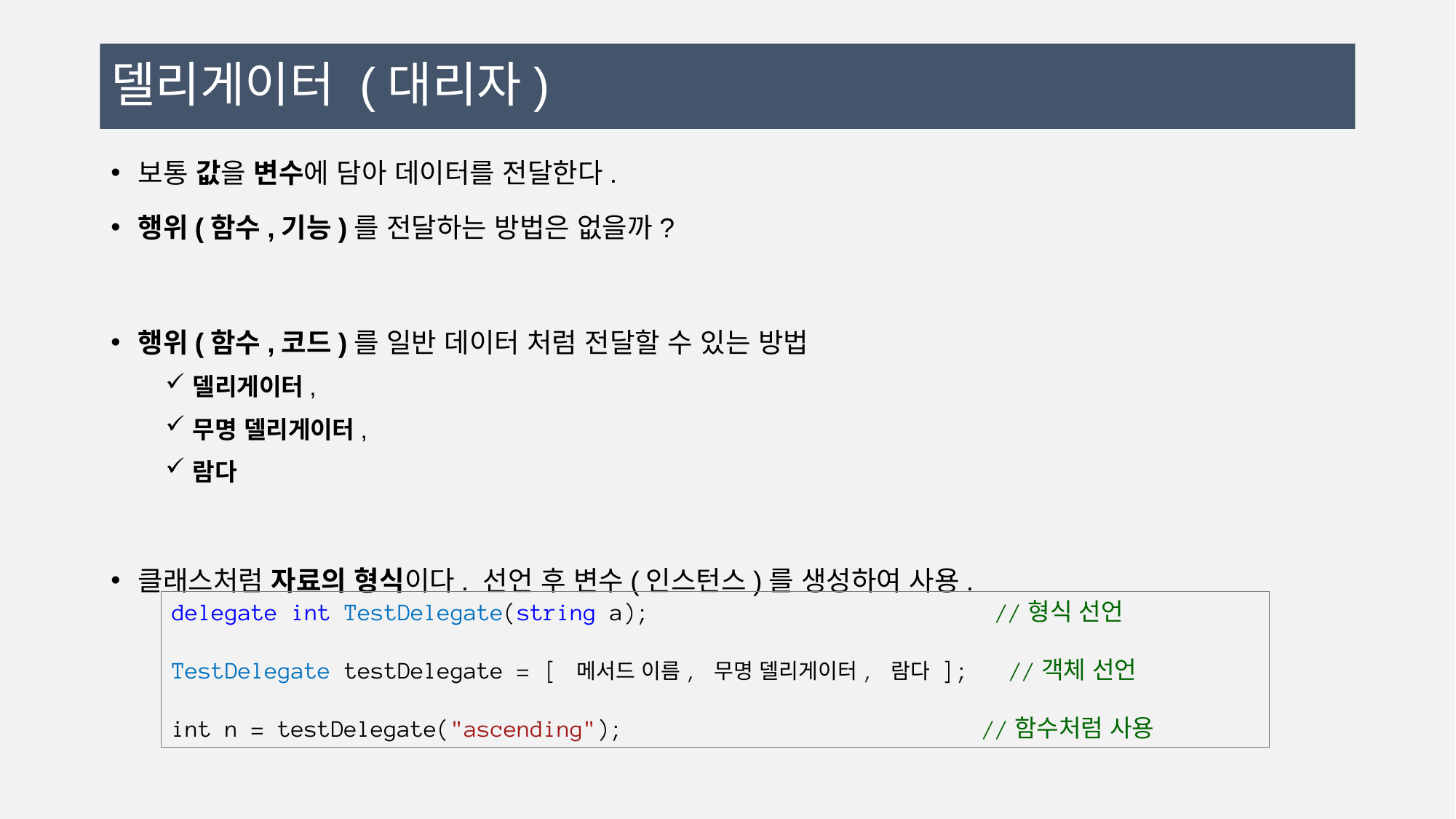

# 델리게이터 (대리자)
보통 값을 변수에 담아 데이터를 전달한다.
행위(함수,기능)를 전달하는 방법은 없을까?

행위(함수,코드)를 일반 데이터 처럼 전달할 수 있는 방법
델리게이터,
무명 델리게이터,
람다

클래스처럼 자료의 형식이다. 선언 후 변수(인스턴스)를 생성하여 사용.

delegate int TestDelegate(string a);                          //형식 선언

TestDelegate testDelegate = [ 메서드 이름, 무명 델리게이터, 람다 ];   //객체 선언

int n = testDelegate("ascending");                           //함수처럼 사용